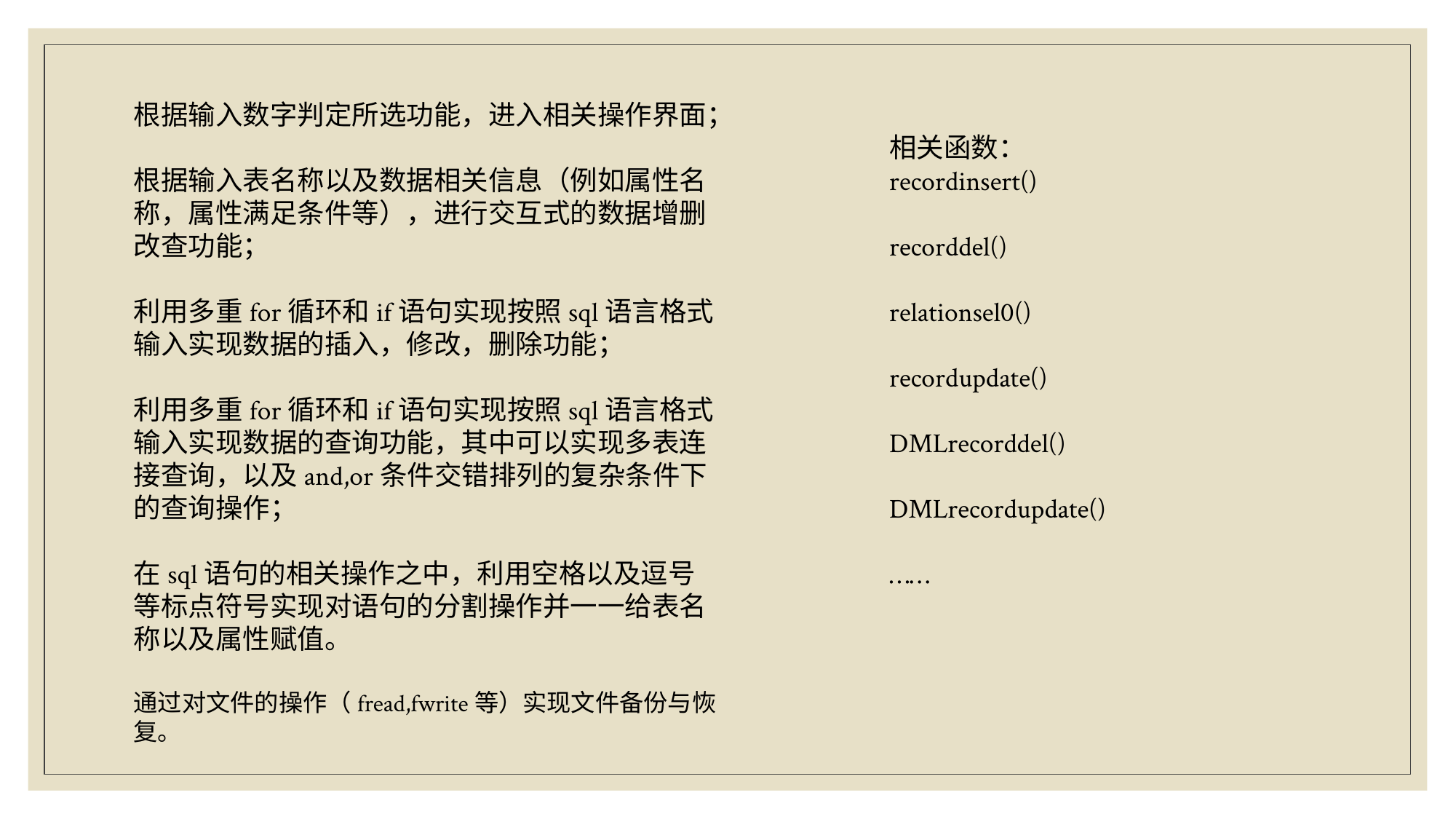

根据输入数字判定所选功能，进入相关操作界面；

根据输入表名称以及数据相关信息（例如属性名称，属性满足条件等），进行交互式的数据增删改查功能；

利用多重for循环和if语句实现按照sql语言格式输入实现数据的插入，修改，删除功能；

利用多重for循环和if语句实现按照sql语言格式输入实现数据的查询功能，其中可以实现多表连接查询，以及and,or条件交错排列的复杂条件下的查询操作；

在sql语句的相关操作之中，利用空格以及逗号等标点符号实现对语句的分割操作并一一给表名称以及属性赋值。

通过对文件的操作（fread,fwrite等）实现文件备份与恢复。

相关函数：
recordinsert()

recorddel()

relationsel0()

recordupdate()

DMLrecorddel()

DMLrecordupdate()

……